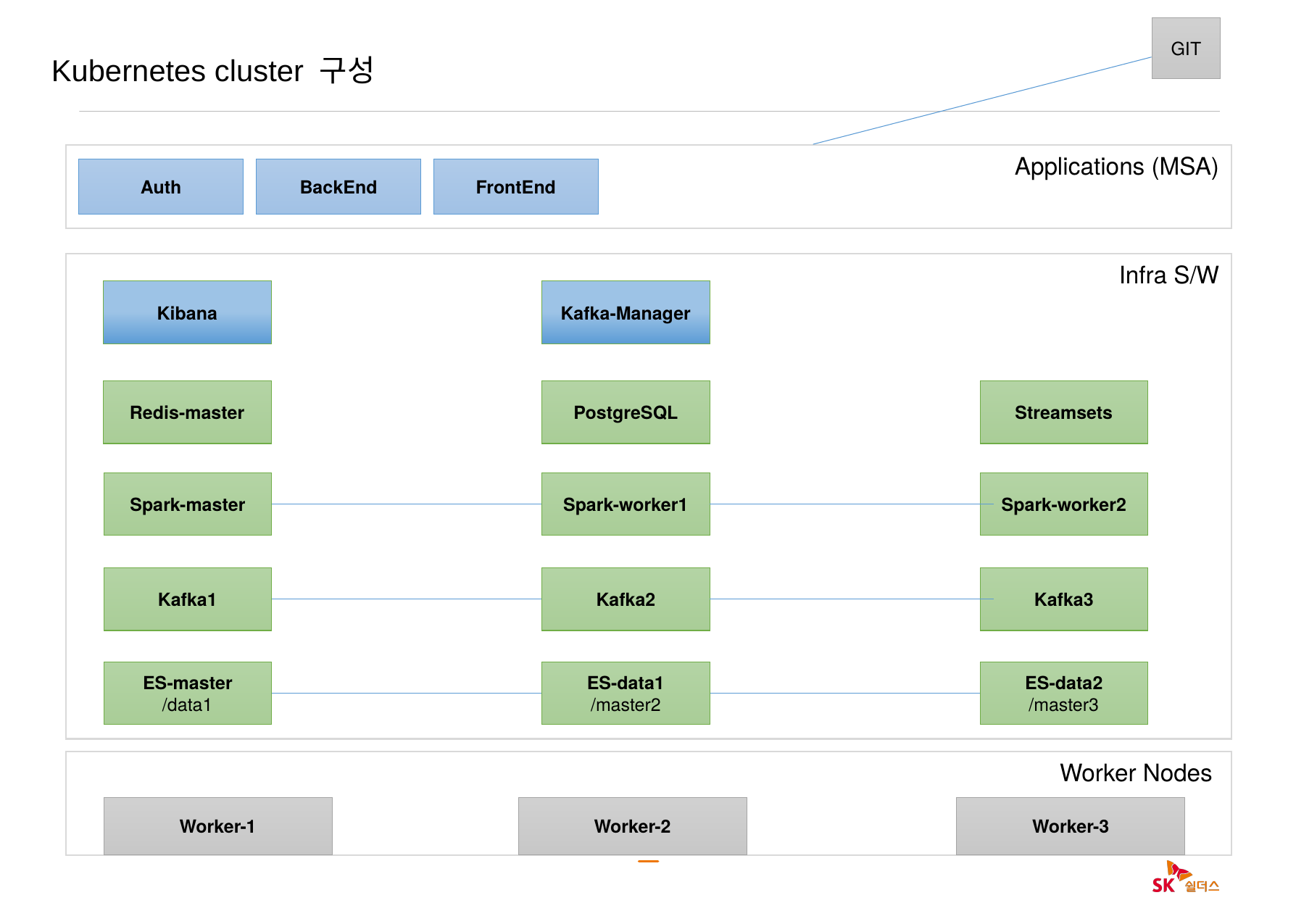

GIT
# Kubernetes cluster 구성

    Applications (MSA)

Auth

BackEnd

FrontEnd

Infra S/W

Kibana

Kafka-Manager

Redis-master

PostgreSQL

Streamsets

Spark-master

Spark-worker1

Spark-worker2

Kafka1

Kafka2

Kafka3

ES-master
/data1

ES-data1
/master2

ES-data2
/master3

Worker Nodes

Worker-1

Worker-2

Worker-3
3